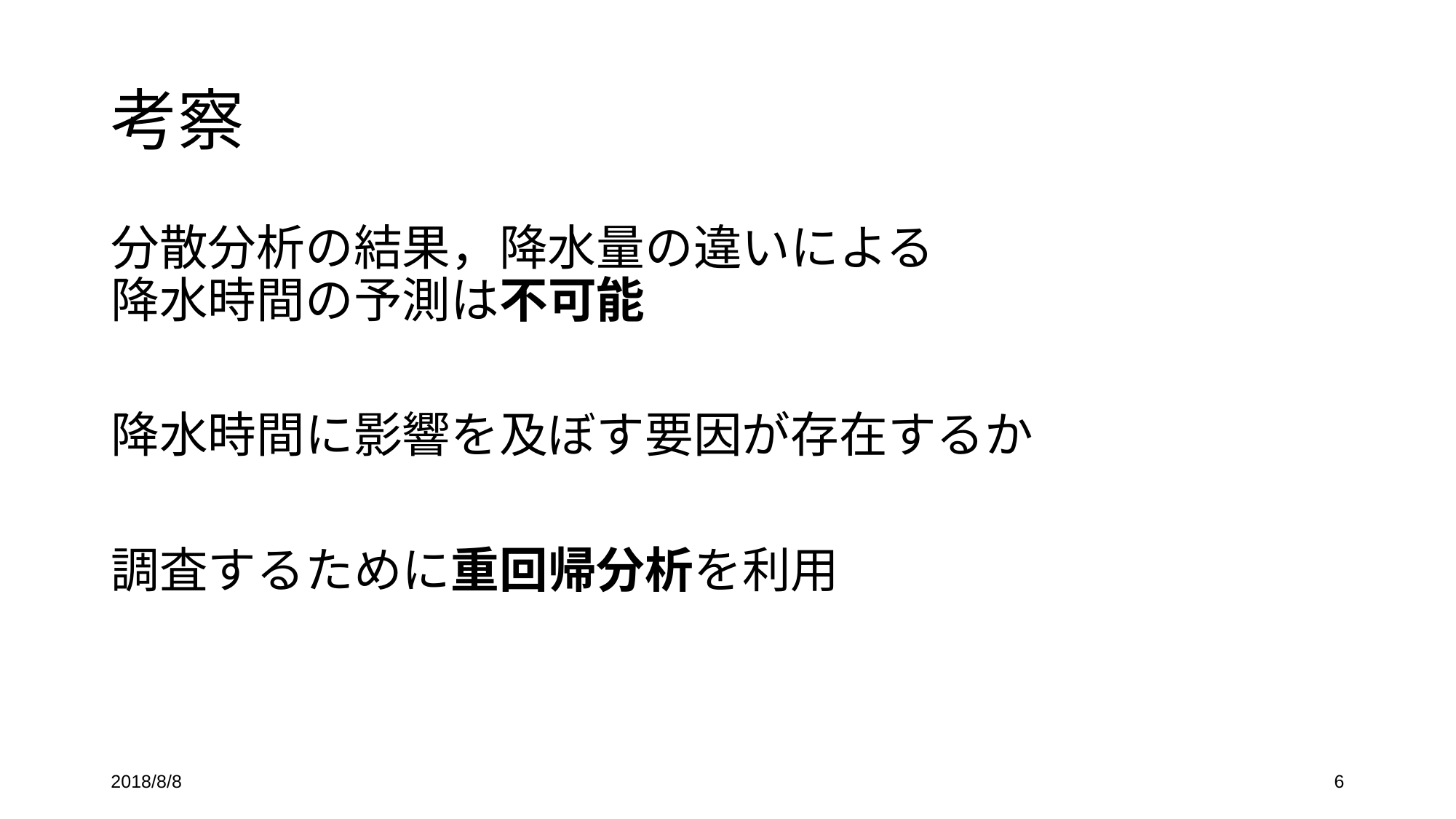

# 考察
分散分析の結果，降水量の違いによる
降水時間の予測は不可能

降水時間に影響を及ぼす要因が存在するか

調査するために重回帰分析を利用
2018/8/8
6